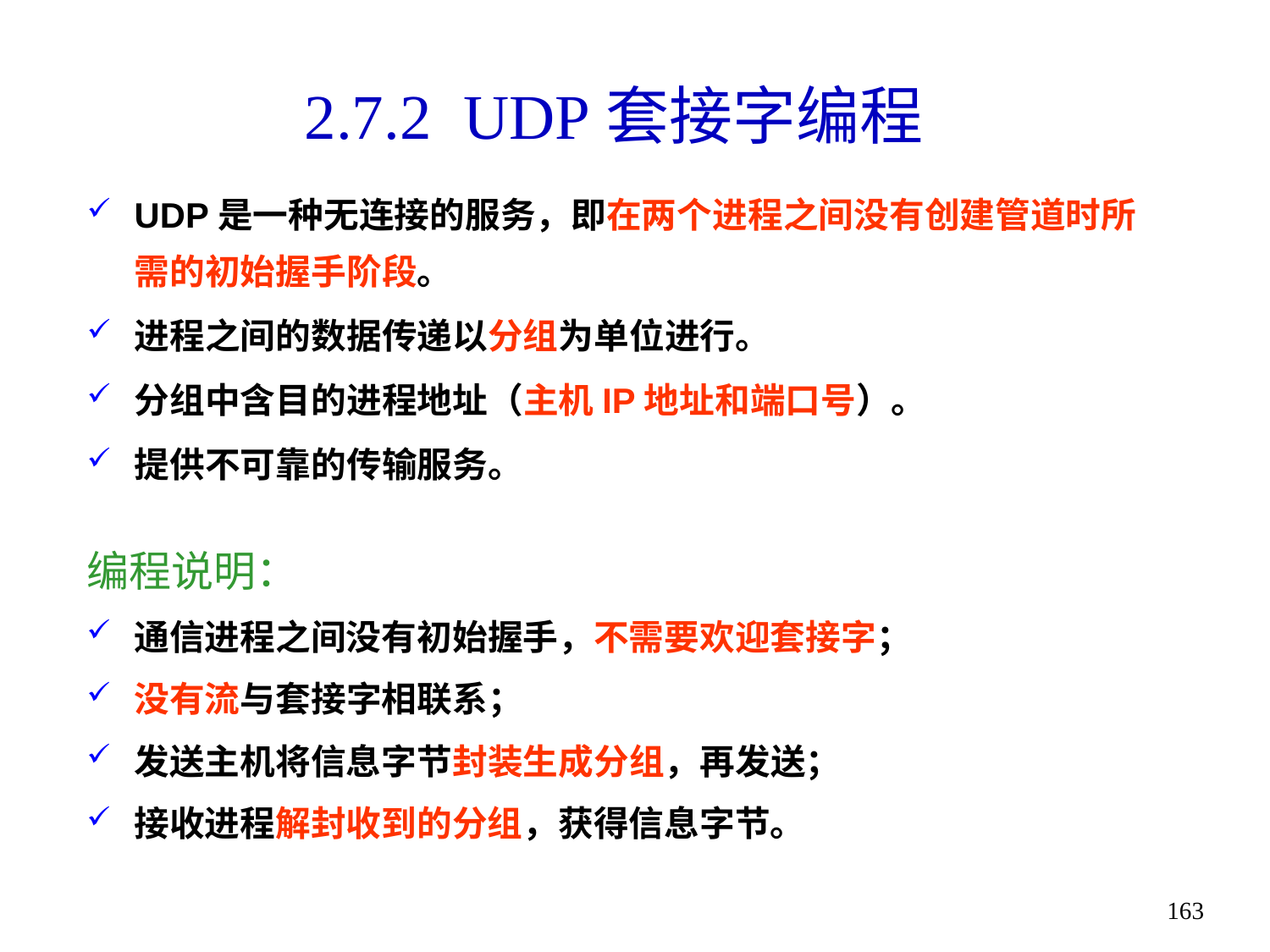

# 2.7.2  UDP套接字编程
UDP是一种无连接的服务，即在两个进程之间没有创建管道时所需的初始握手阶段。
进程之间的数据传递以分组为单位进行。
分组中含目的进程地址（主机IP地址和端口号）。
提供不可靠的传输服务。
编程说明：
通信进程之间没有初始握手，不需要欢迎套接字；
没有流与套接字相联系；
发送主机将信息字节封装生成分组，再发送；
接收进程解封收到的分组，获得信息字节。
163